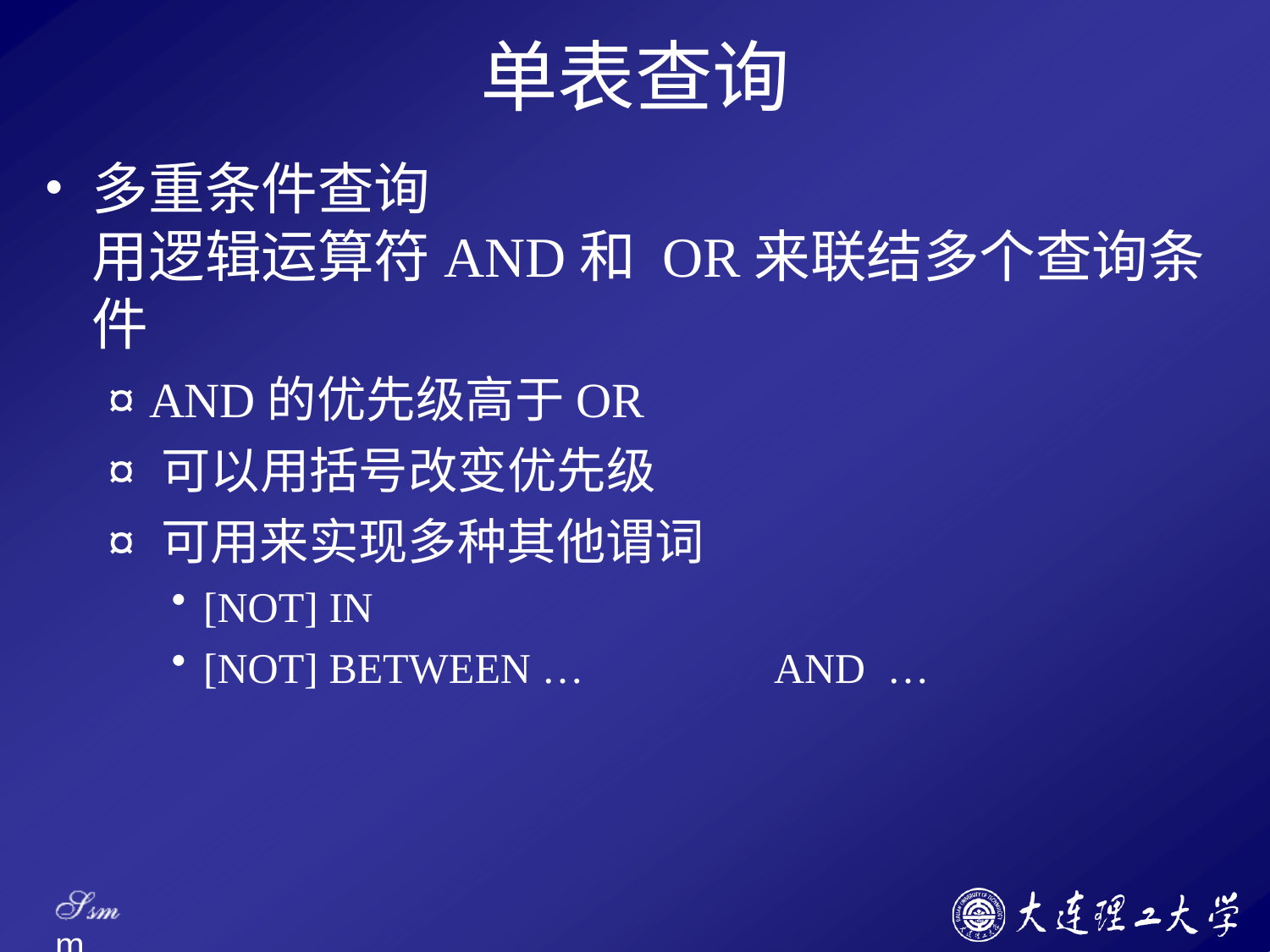

# 单表查询
多重条件查询
用逻辑运算符AND和 OR来联结多个查询条件
¤ AND的优先级高于OR
¤ 可以用括号改变优先级
¤ 可用来实现多种其他谓词
[NOT] IN
[NOT] BETWEEN …	AND	…

Ssm